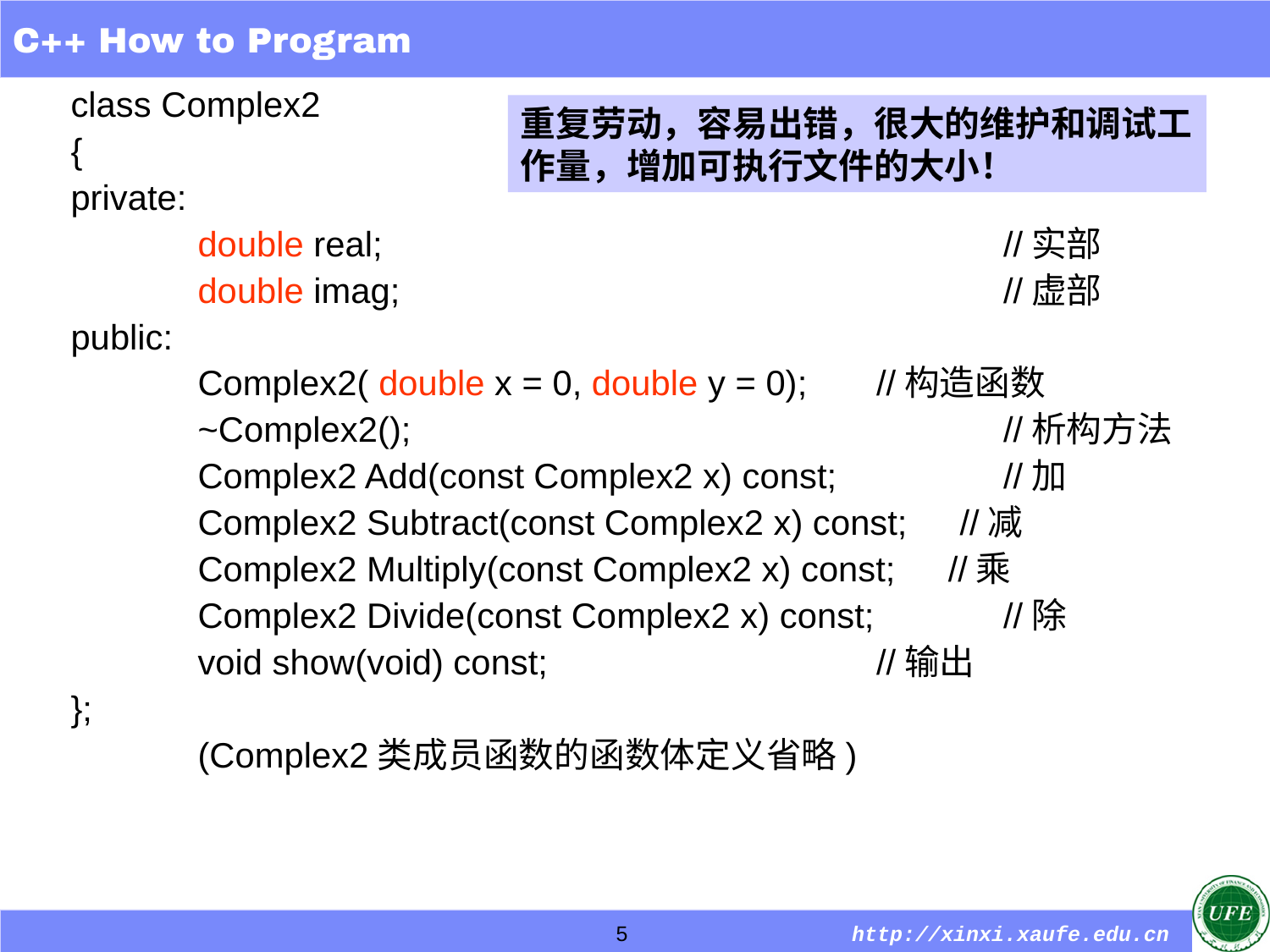

class Complex2
{
private:
	double real;					　//实部
	double imag; 					　//虚部
public:
	Complex2( double x = 0, double y = 0);	　//构造函数
	~Complex2();					　//析构方法
	Complex2 Add(const Complex2 x) const;	　//加
	Complex2 Subtract(const Complex2 x) const;　//减
	Complex2 Multiply(const Complex2 x) const;　//乘
	Complex2 Divide(const Complex2 x) const;	　//除
	void show(void) const;			　//输出
};
	(Complex2类成员函数的函数体定义省略)
重复劳动，容易出错，很大的维护和调试工作量，增加可执行文件的大小！
5